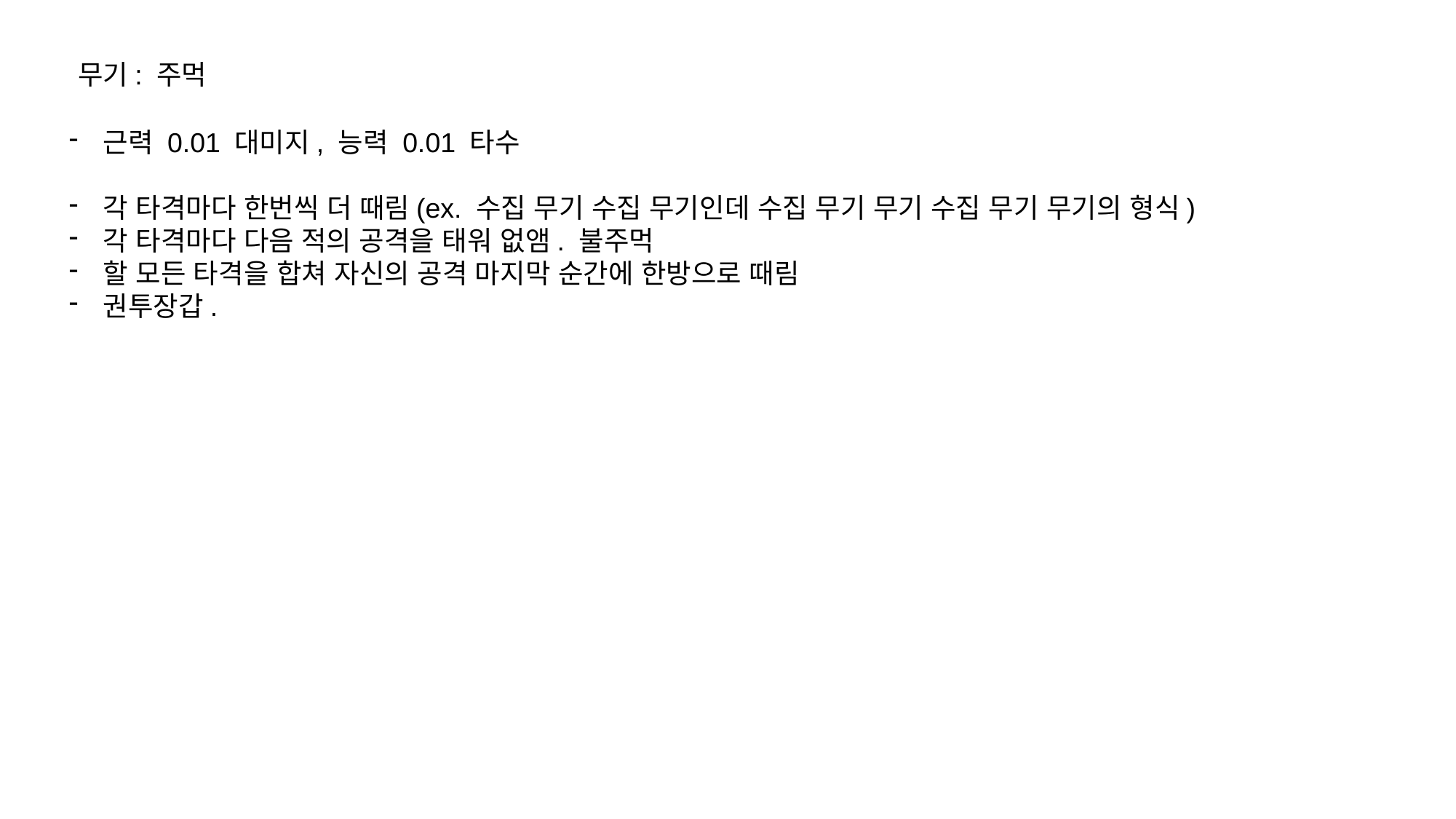

무기: 주먹
근력 0.01 대미지, 능력 0.01 타수

각 타격마다 한번씩 더 때림(ex. 수집 무기 수집 무기인데 수집 무기 무기 수집 무기 무기의 형식)
각 타격마다 다음 적의 공격을 태워 없앰. 불주먹
할 모든 타격을 합쳐 자신의 공격 마지막 순간에 한방으로 때림
권투장갑.